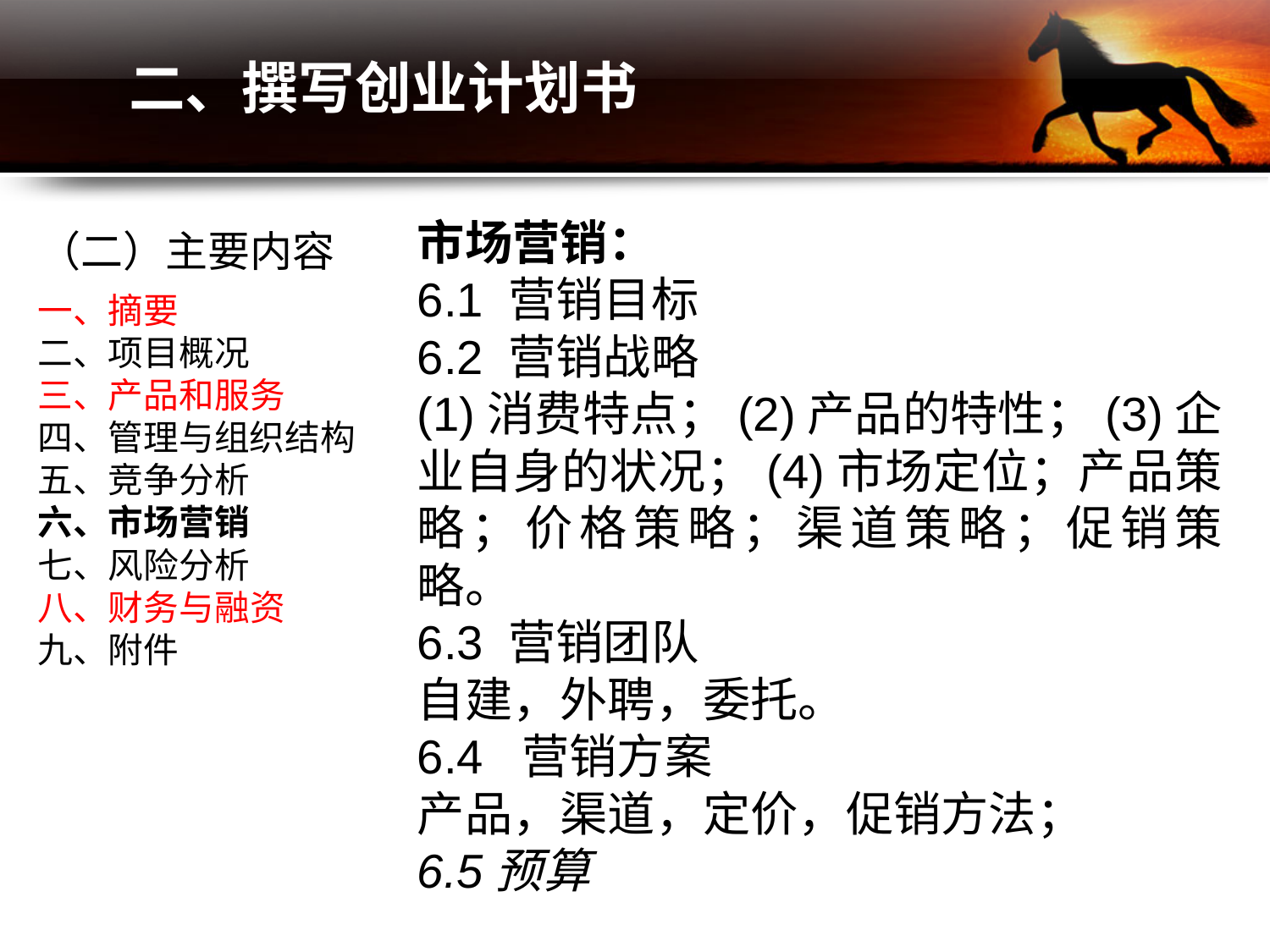

二、撰写创业计划书
市场营销：
6.1 营销目标
6.2 营销战略
(1)消费特点；(2)产品的特性；(3)企业自身的状况；(4)市场定位；产品策略；价格策略；渠道策略；促销策略。
6.3 营销团队
自建，外聘，委托。
6.4  营销方案
产品，渠道，定价，促销方法；
6.5预算
（二）主要内容
一、摘要
二、项目概况
三、产品和服务
四、管理与组织结构
五、竞争分析
六、市场营销
七、风险分析
八、财务与融资
九、附件